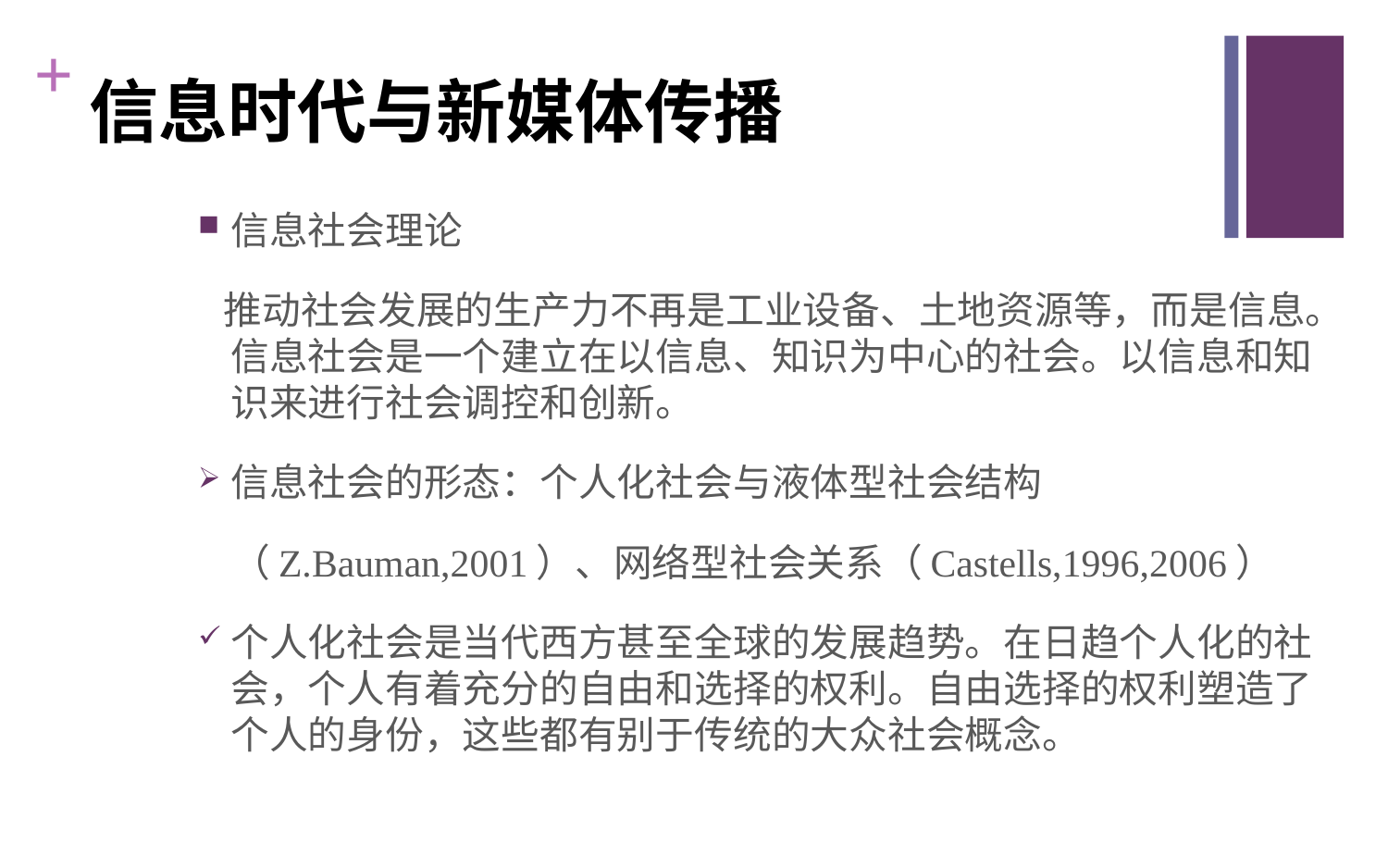

# 信息时代与新媒体传播
信息社会理论
  推动社会发展的生产力不再是工业设备、土地资源等，而是信息。信息社会是一个建立在以信息、知识为中心的社会。以信息和知识来进行社会调控和创新。
信息社会的形态：个人化社会与液体型社会结构
   （Z.Bauman,2001）、网络型社会关系（Castells,1996,2006）
个人化社会是当代西方甚至全球的发展趋势。在日趋个人化的社会，个人有着充分的自由和选择的权利。自由选择的权利塑造了个人的身份，这些都有别于传统的大众社会概念。